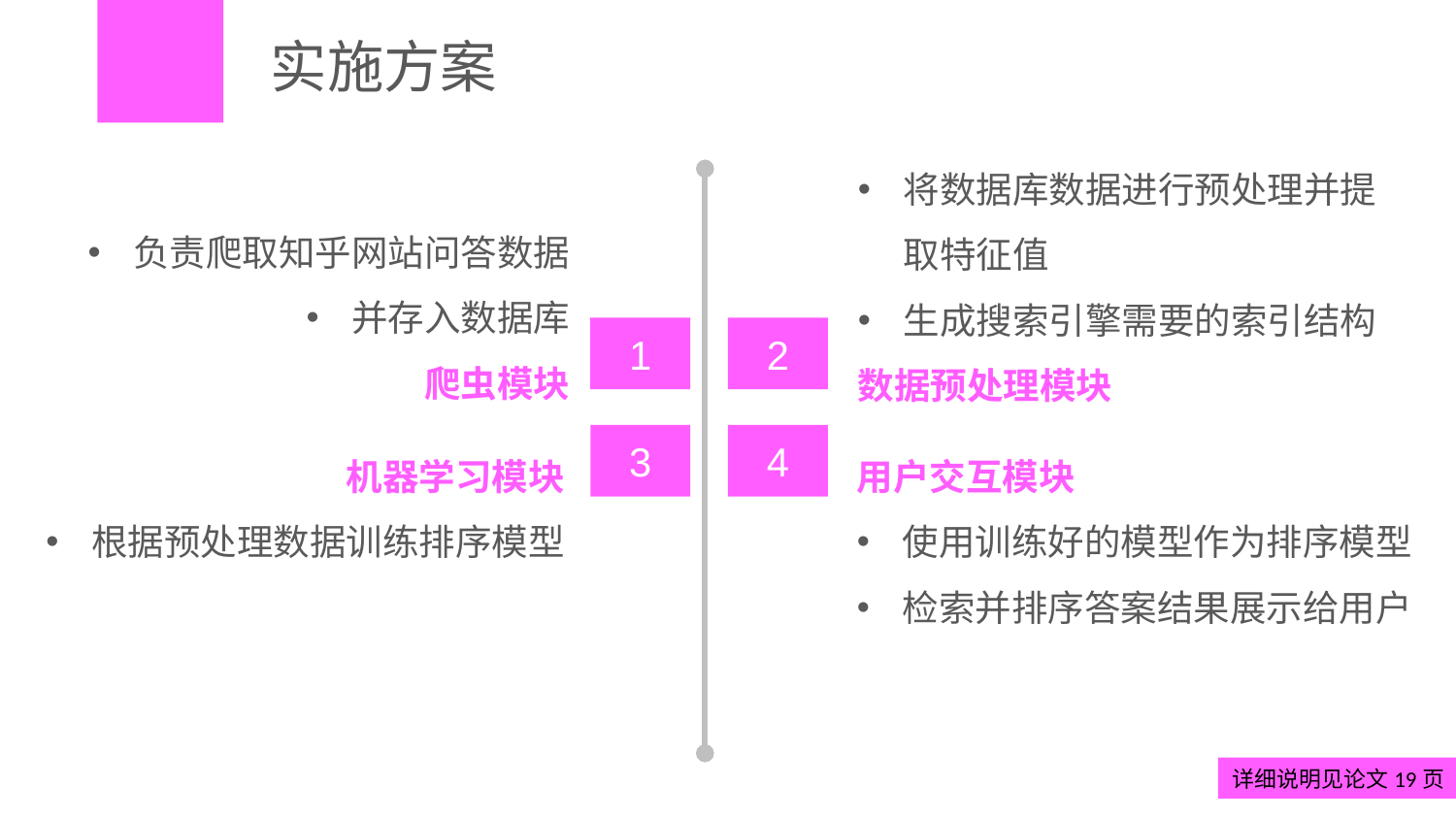

# 实施方案
将数据库数据进行预处理并提取特征值
生成搜索引擎需要的索引结构
数据预处理模块
负责爬取知乎网站问答数据
并存入数据库
爬虫模块
1
2
机器学习模块
根据预处理数据训练排序模型
3
4
用户交互模块
使用训练好的模型作为排序模型
检索并排序答案结果展示给用户
详细说明见论文19页